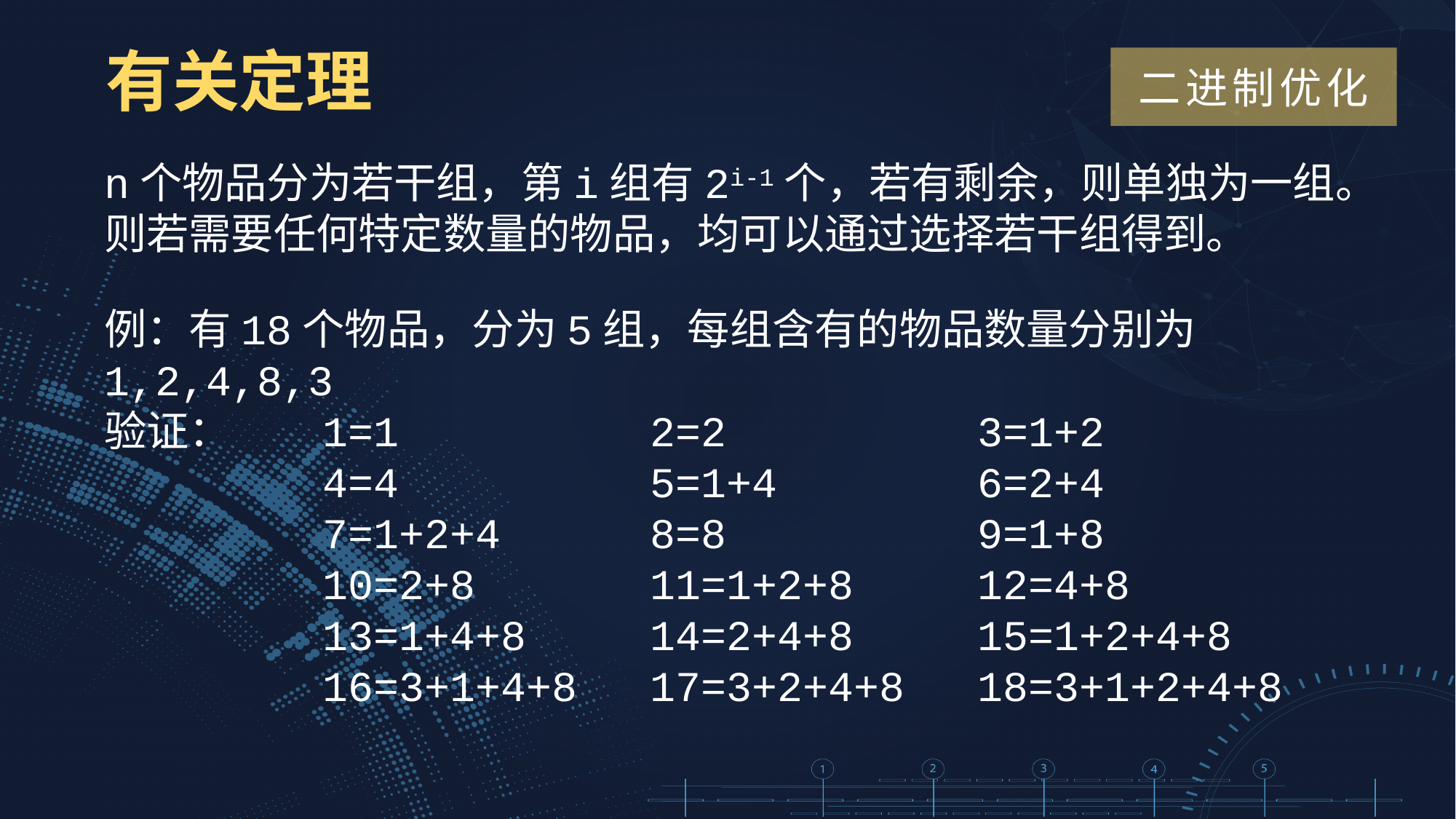

有关定理
二进制优化
n个物品分为若干组，第i组有2i-1个，若有剩余，则单独为一组。则若需要任何特定数量的物品，均可以通过选择若干组得到。
例：有18个物品，分为5组，每组含有的物品数量分别为1,2,4,8,3
验证：	1=1			2=2			3=1+2
		4=4			5=1+4		6=2+4
		7=1+2+4		8=8			9=1+8
		10=2+8		11=1+2+8		12=4+8
		13=1+4+8		14=2+4+8		15=1+2+4+8
		16=3+1+4+8	17=3+2+4+8	18=3+1+2+4+8